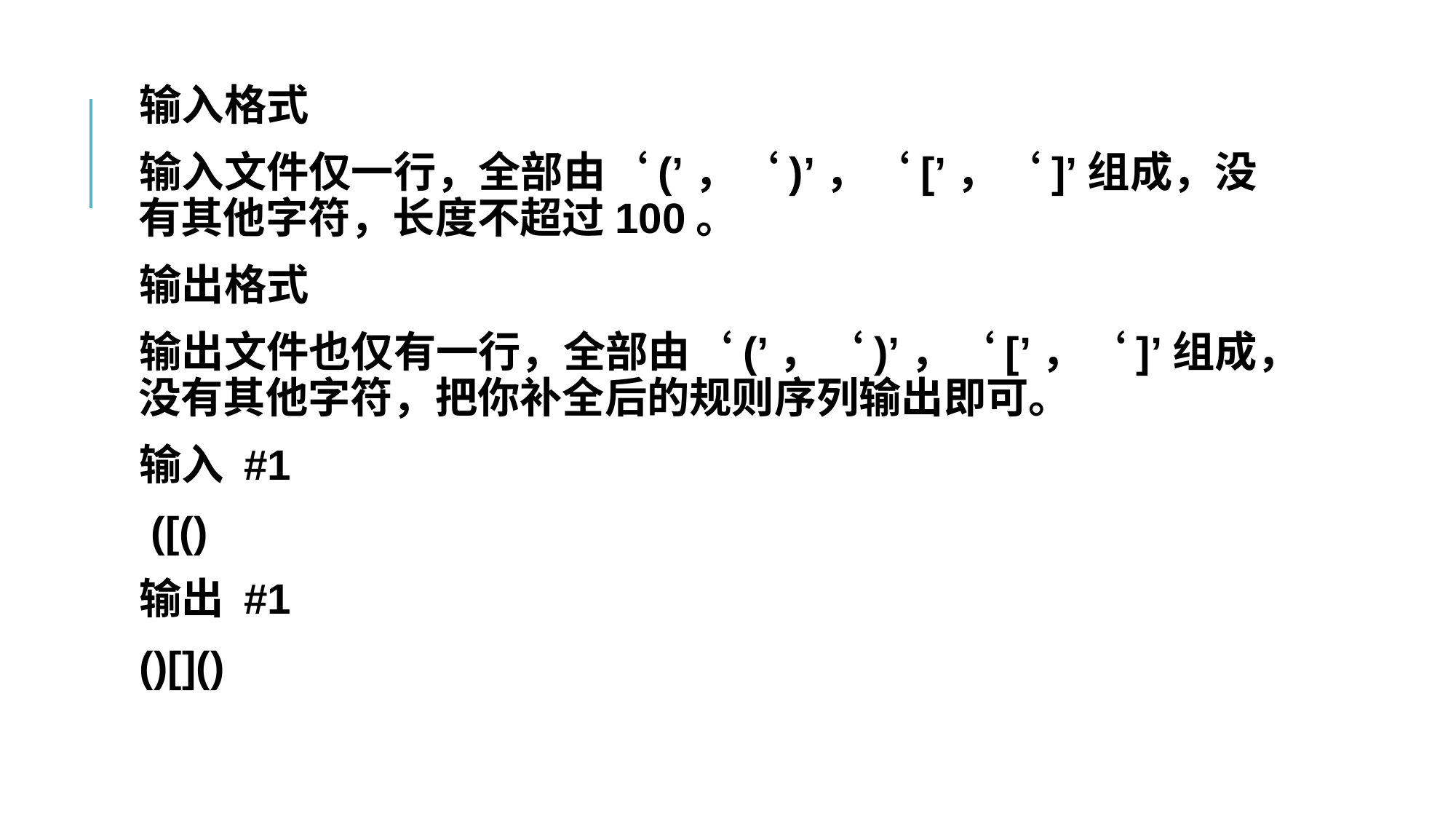

输入格式
输入文件仅一行，全部由‘(’，‘)’，‘[’，‘]’组成，没有其他字符，长度不超过100。
输出格式
输出文件也仅有一行，全部由‘(’，‘)’，‘[’，‘]’组成，没有其他字符，把你补全后的规则序列输出即可。
输入 #1
 ([()
输出 #1
()[]()